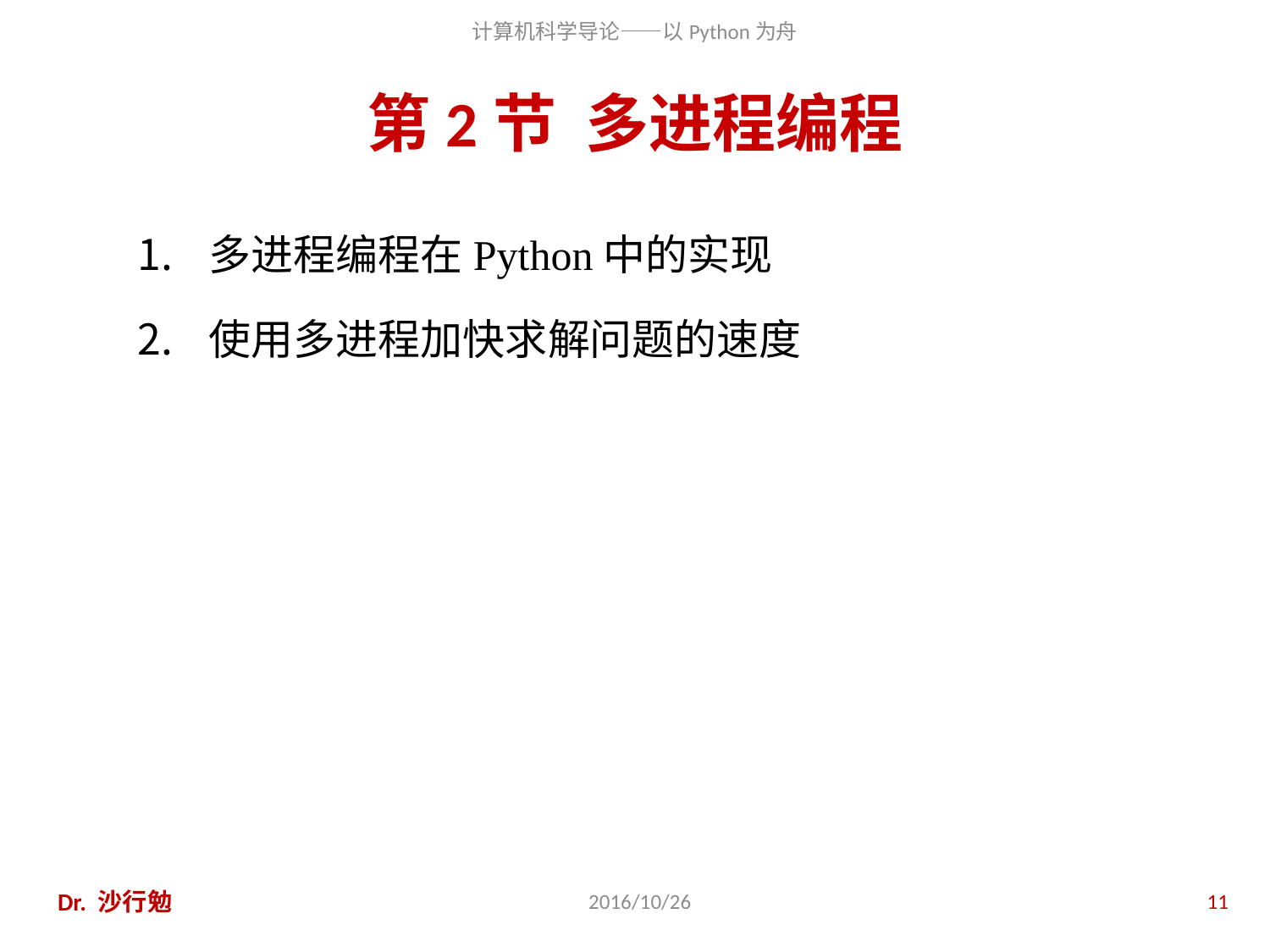

# 第2节  多进程编程
多进程编程在Python中的实现
使用多进程加快求解问题的速度
Dr. 沙行勉
2016/10/26
11